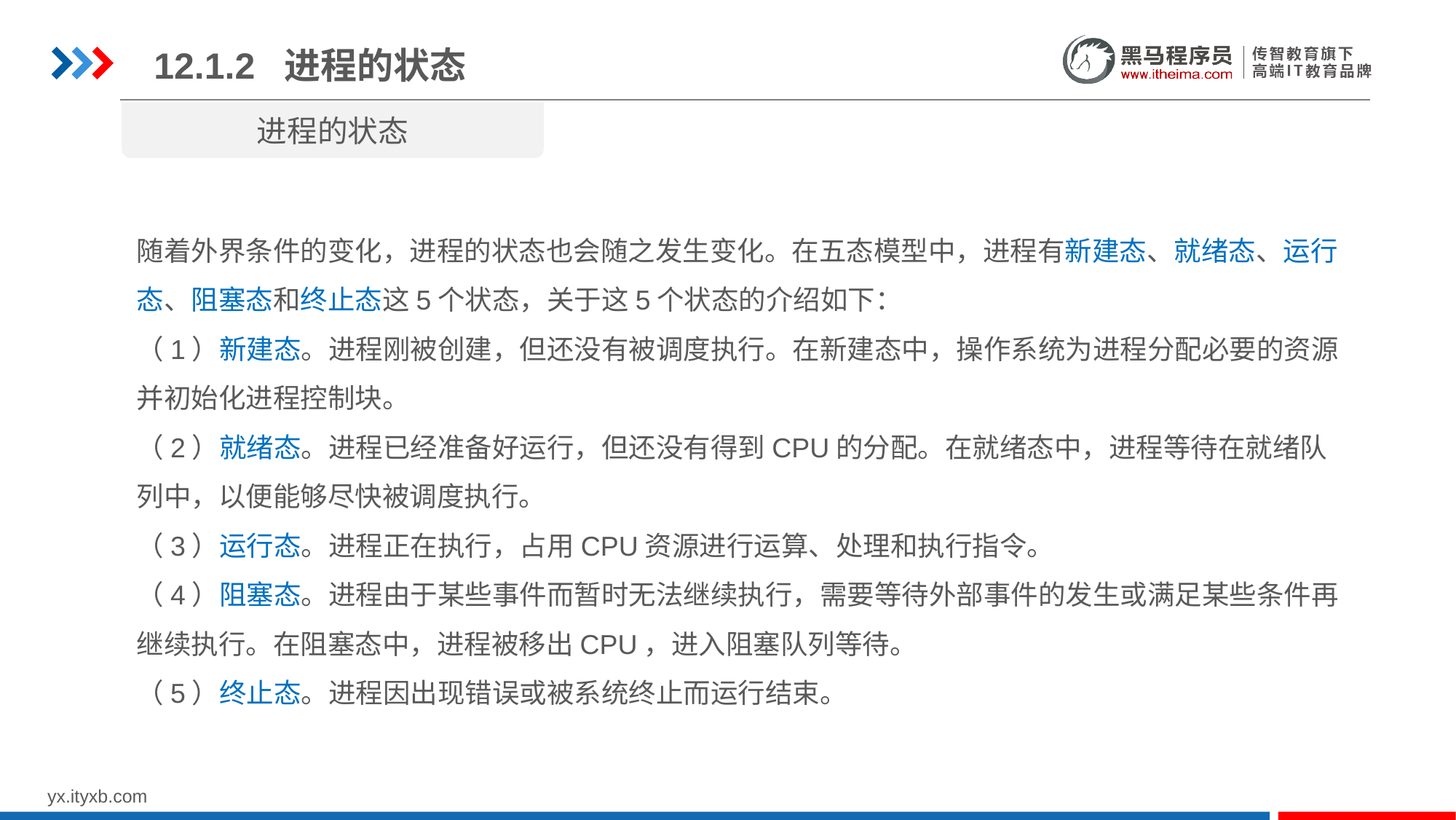

12.1.2  进程的状态

进程的状态
随着外界条件的变化，进程的状态也会随之发生变化。在五态模型中，进程有新建态、就绪态、运行态、阻塞态和终止态这5个状态，关于这5个状态的介绍如下：
（1）新建态。进程刚被创建，但还没有被调度执行。在新建态中，操作系统为进程分配必要的资源并初始化进程控制块。
（2）就绪态。进程已经准备好运行，但还没有得到CPU的分配。在就绪态中，进程等待在就绪队列中，以便能够尽快被调度执行。
（3）运行态。进程正在执行，占用CPU资源进行运算、处理和执行指令。
（4）阻塞态。进程由于某些事件而暂时无法继续执行，需要等待外部事件的发生或满足某些条件再继续执行。在阻塞态中，进程被移出CPU，进入阻塞队列等待。
（5）终止态。进程因出现错误或被系统终止而运行结束。